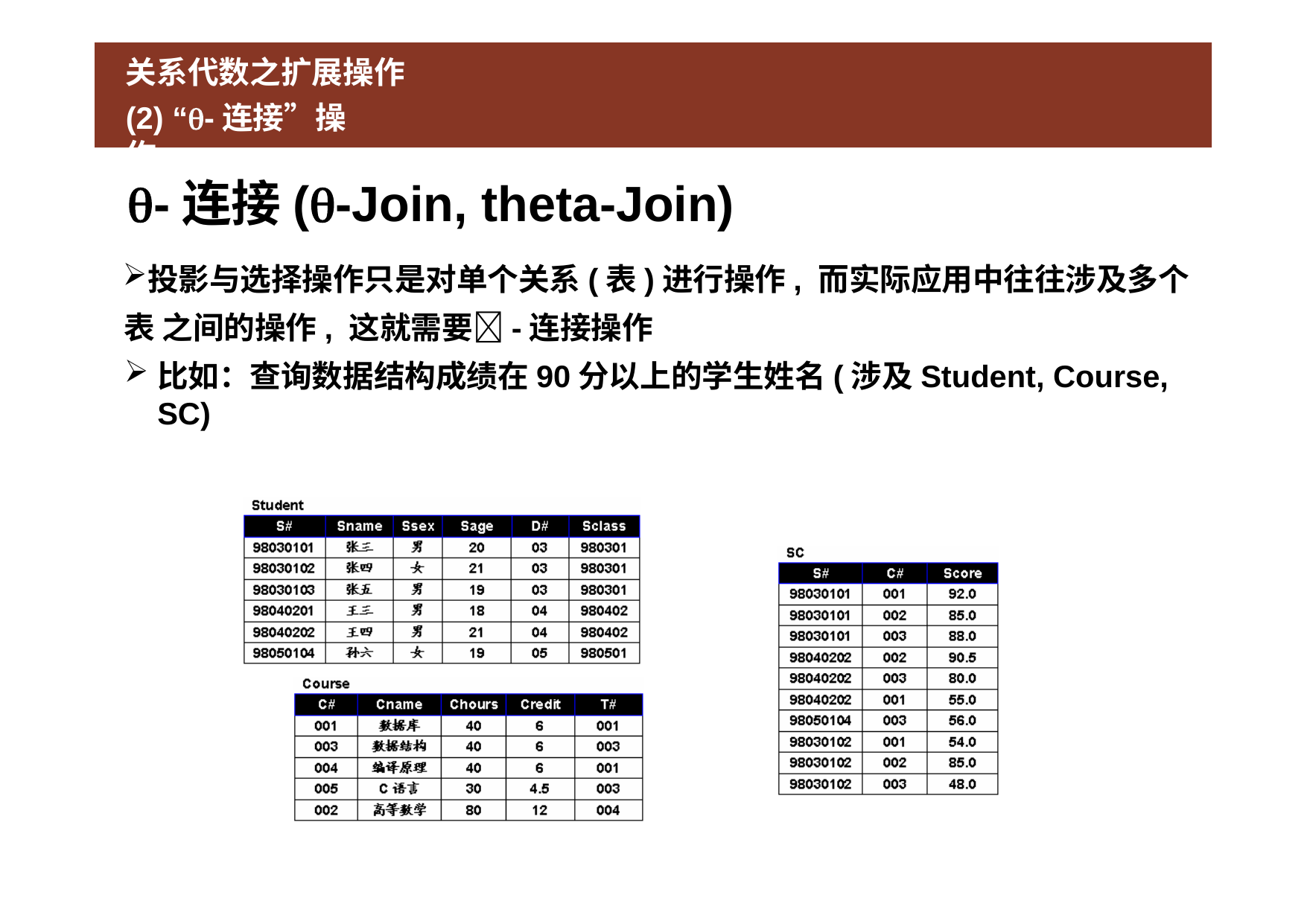

# 关系代数之扩展操作
(2) “θ-连接”操作
θ-连接(θ-Join, theta-Join)
投影与选择操作只是对单个关系(表)进行操作, 而实际应用中往往涉及多个表 之间的操作, 这就需要θ-连接操作
比如：查询数据结构成绩在90分以上的学生姓名(涉及Student, Course, SC)